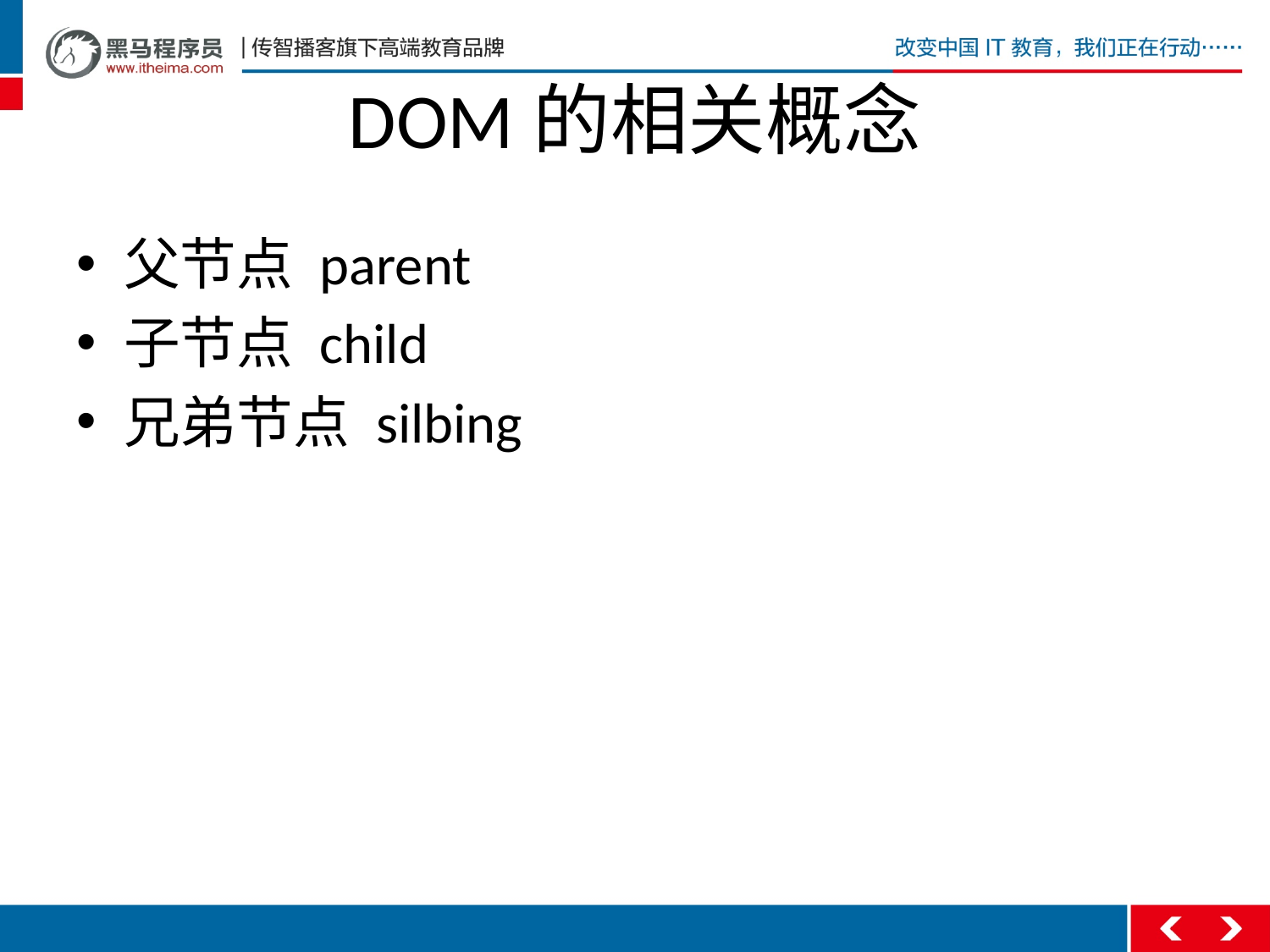

# DOM的相关概念
父节点 parent
子节点 child
兄弟节点 silbing